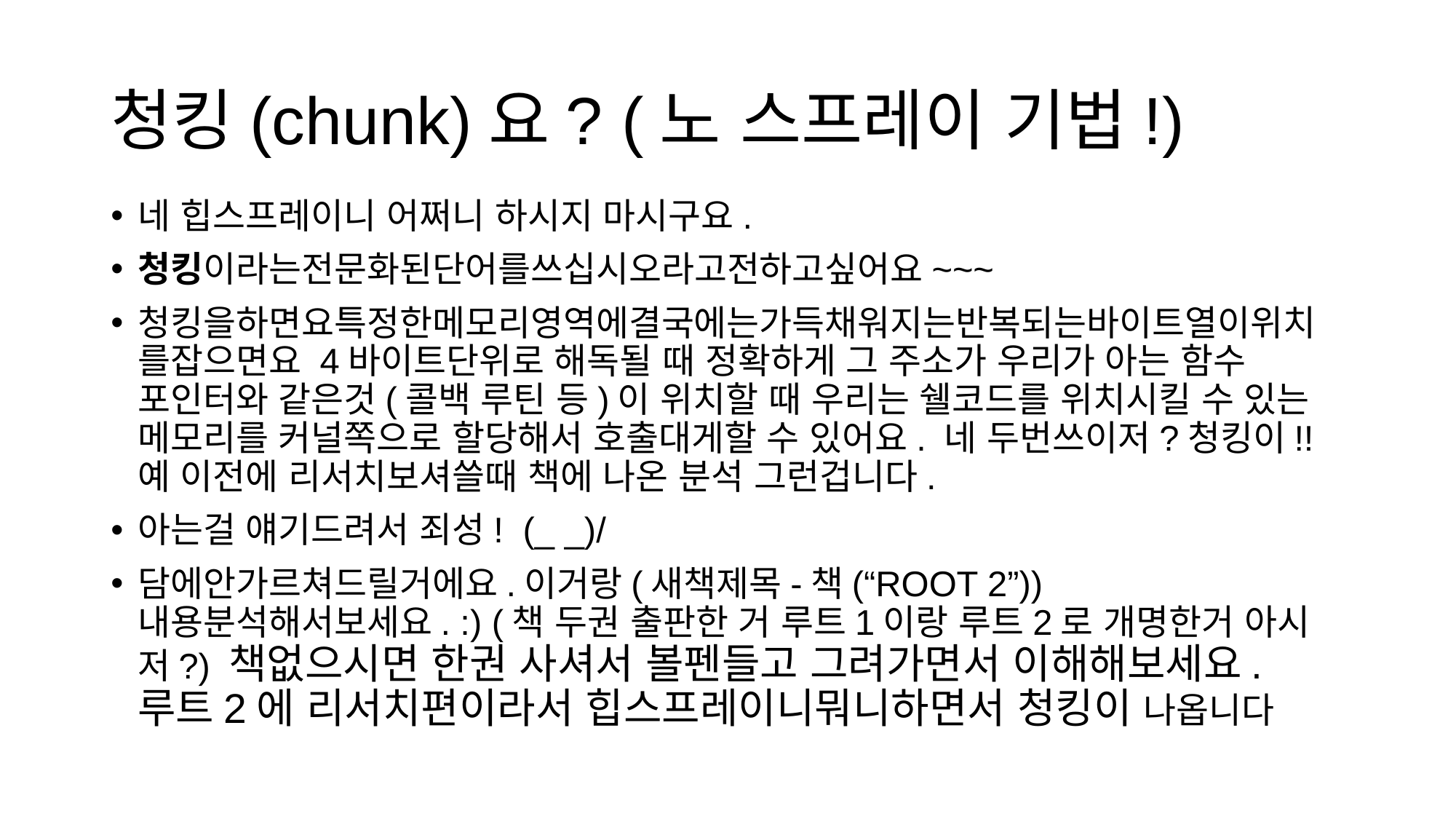

# 청킹(chunk)요? (노 스프레이 기법!)
네 힙스프레이니 어쩌니 하시지 마시구요.
청킹이라는전문화된단어를쓰십시오라고전하고싶어요~~~
청킹을하면요특정한메모리영역에결국에는가득채워지는반복되는바이트열이위치를잡으면요 4바이트단위로 해독될 때 정확하게 그 주소가 우리가 아는 함수 포인터와 같은것(콜백 루틴 등)이 위치할 때 우리는 쉘코드를 위치시킬 수 있는 메모리를 커널쪽으로 할당해서 호출대게할 수 있어요. 네 두번쓰이저?청킹이!!예 이전에 리서치보셔쓸때 책에 나온 분석 그런겁니다.
아는걸 얘기드려서 죄성!  (_ _)/
담에안가르쳐드릴거에요.이거랑(새책제목-책(“ROOT 2”))내용분석해서보세요. :) (책 두권 출판한 거 루트1이랑 루트2로 개명한거 아시저?) 책없으시면 한권 사셔서 볼펜들고 그려가면서 이해해보세요. 루트2에 리서치편이라서 힙스프레이니뭐니하면서 청킹이 나옵니다